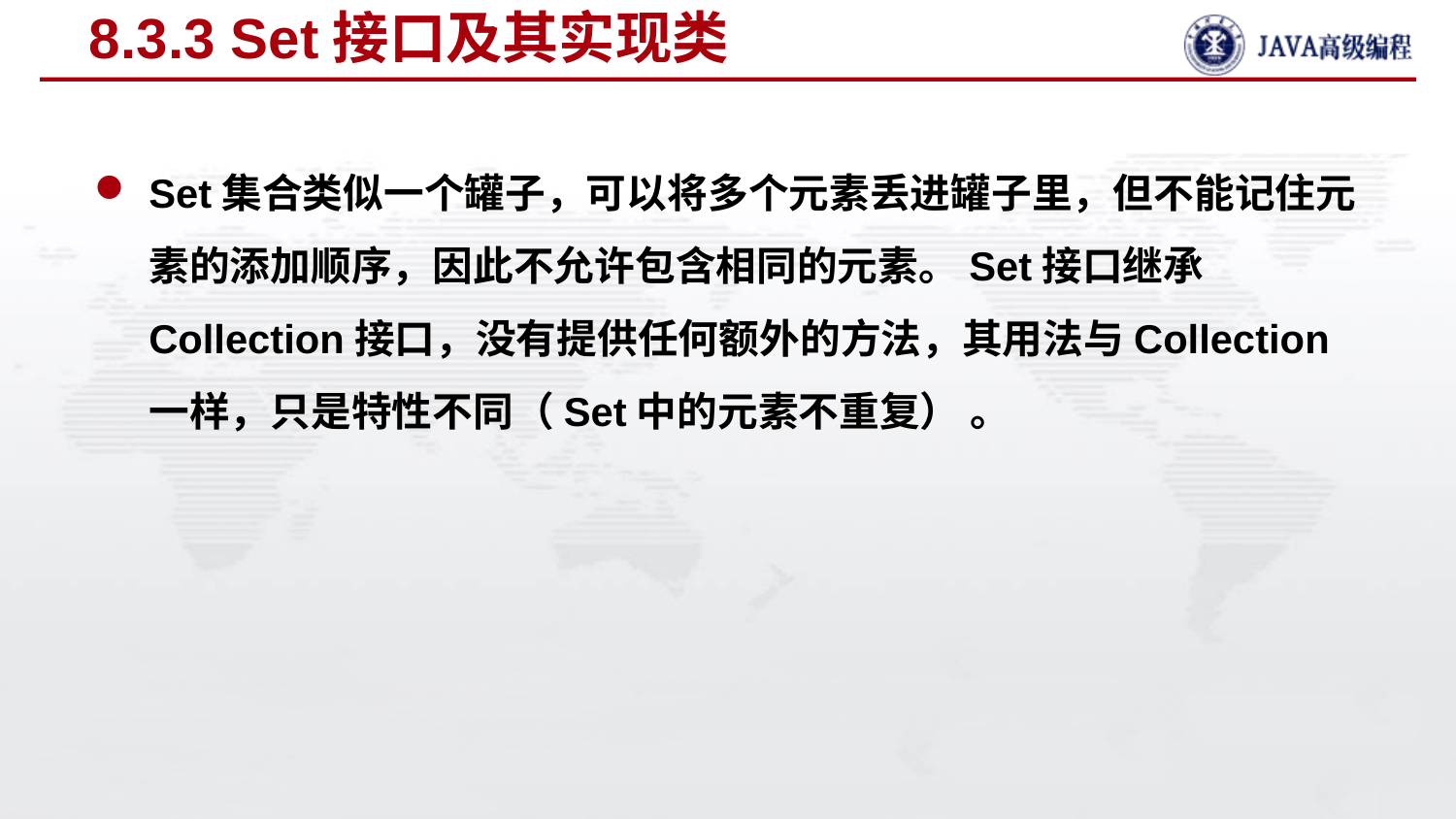

# 8.3.3 Set接口及其实现类
Set集合类似一个罐子，可以将多个元素丢进罐子里，但不能记住元素的添加顺序，因此不允许包含相同的元素。Set接口继承Collection接口，没有提供任何额外的方法，其用法与Collection一样，只是特性不同（Set中的元素不重复） 。